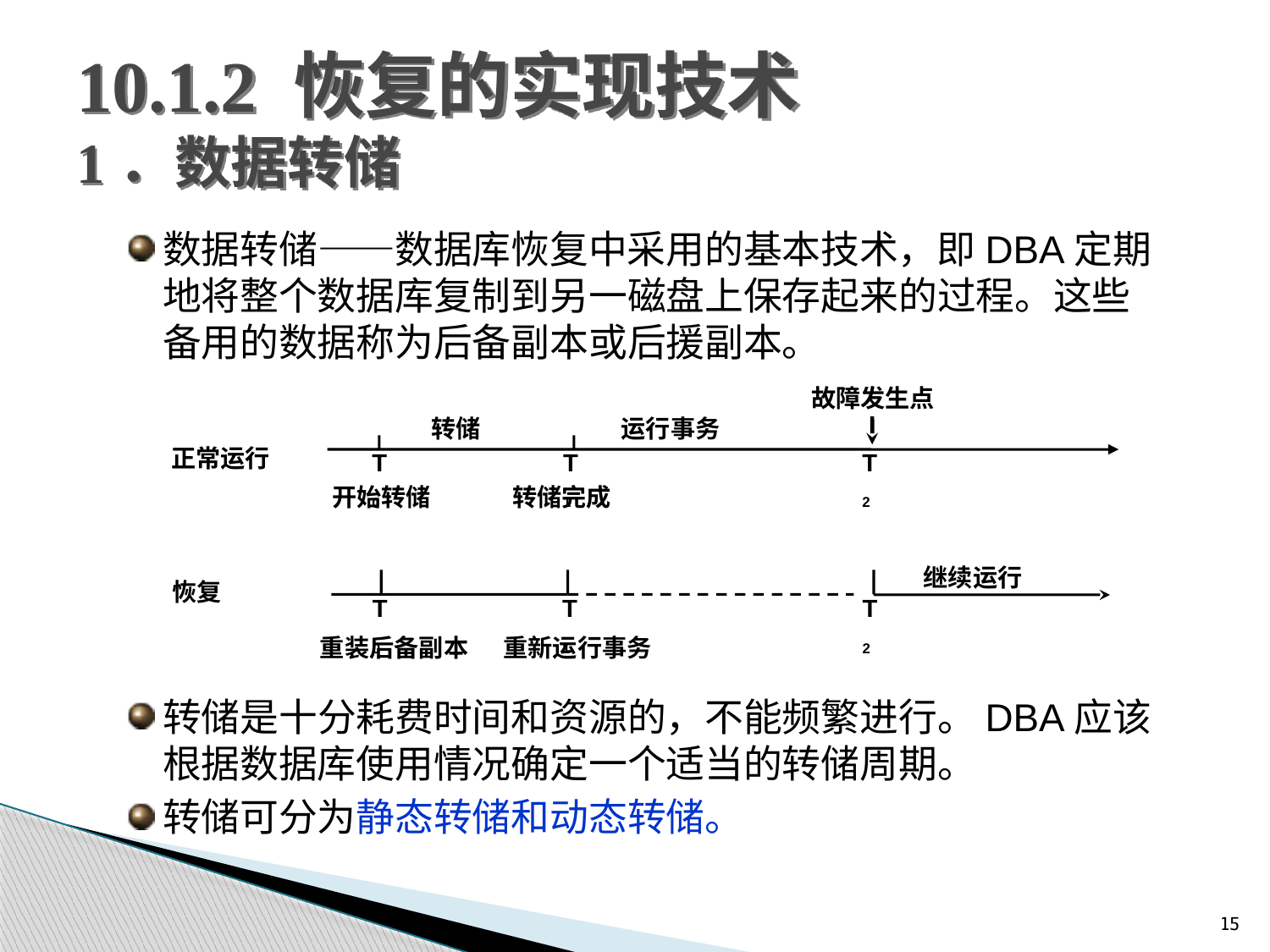

# 10.1.2 恢复的实现技术 1．数据转储
数据转储——数据库恢复中采用的基本技术，即DBA定期地将整个数据库复制到另一磁盘上保存起来的过程。这些备用的数据称为后备副本或后援副本。

转储是十分耗费时间和资源的，不能频繁进行。DBA应该根据数据库使用情况确定一个适当的转储周期。
转储可分为静态转储和动态转储。
故障发生点
转储
运行事务

正常运行
T1
T2
T0

开始转储
转储完成
继续运行

恢复
T0
T1
T2

重装后备副本
重新运行事务
15